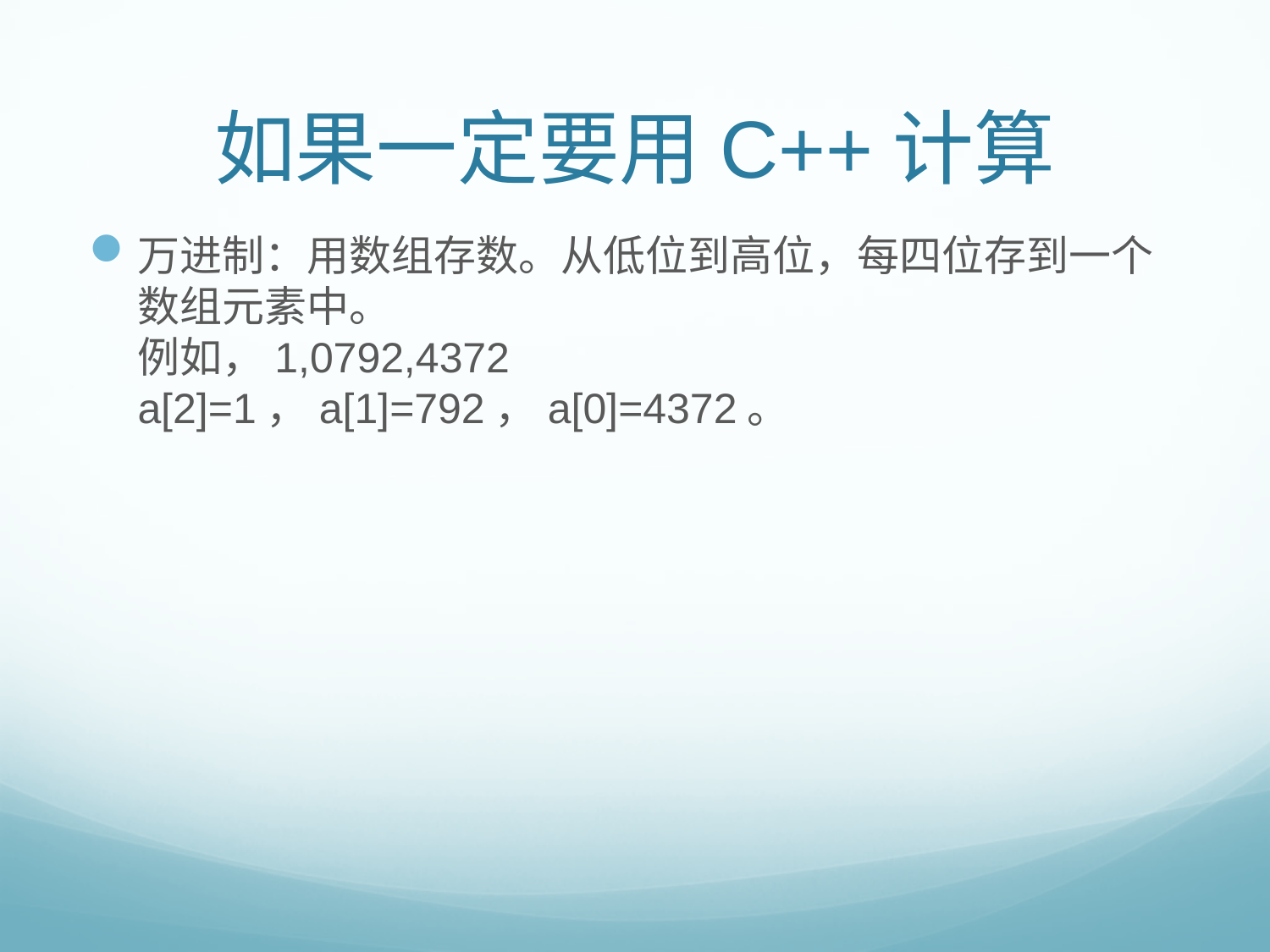

# 如果一定要用C++计算
万进制：用数组存数。从低位到高位，每四位存到一个数组元素中。
例如，1,0792,4372
a[2]=1，a[1]=792，a[0]=4372。